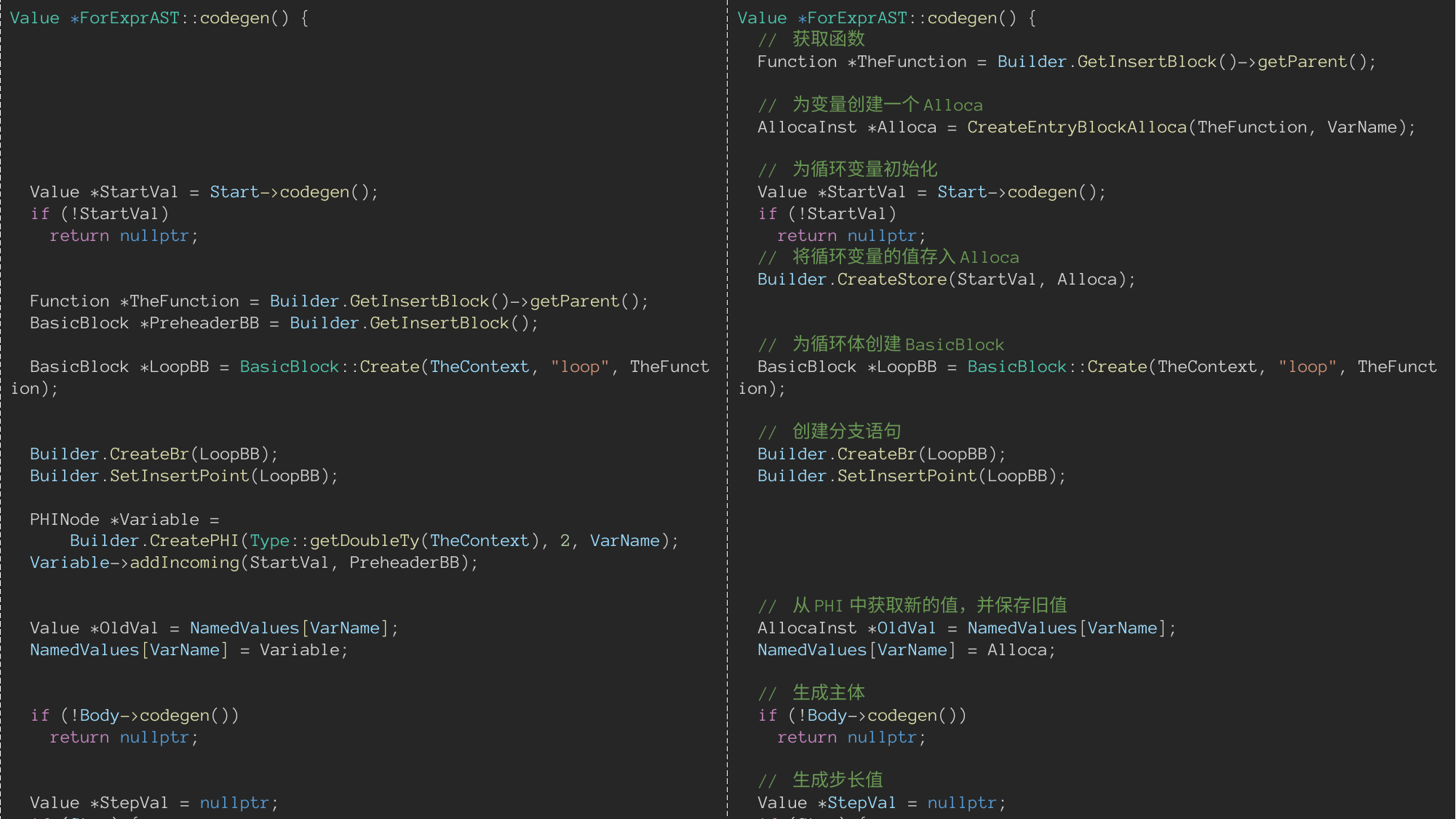

Value *ForExprAST::codegen() {

  Value *StartVal = Start->codegen();
  if (!StartVal)
    return nullptr;

  Function *TheFunction = Builder.GetInsertBlock()->getParent();
  BasicBlock *PreheaderBB = Builder.GetInsertBlock();

  BasicBlock *LoopBB = BasicBlock::Create(TheContext, "loop", TheFunction);

  Builder.CreateBr(LoopBB);
  Builder.SetInsertPoint(LoopBB);
  PHINode *Variable =
      Builder.CreatePHI(Type::getDoubleTy(TheContext), 2, VarName);
  Variable->addIncoming(StartVal, PreheaderBB);

  Value *OldVal = NamedValues[VarName];
  NamedValues[VarName] = Variable;

  if (!Body->codegen())
    return nullptr;

  Value *StepVal = nullptr;
  if (Step) {
    StepVal = Step->codegen();
    if (!StepVal)
      return nullptr;
  } else {

    StepVal = ConstantFP::get(TheContext, APFloat(1.0));
  }
  Value *NextVar = Builder.CreateFAdd(Variable, StepVal, "nextvar");

  Value *EndCond = End->codegen();
  if (!EndCond)
    return nullptr;

  EndCond = Builder.CreateFCmpONE(
      EndCond, ConstantFP::get(TheContext, APFloat(0.0)), "loopcond");
    BasicBlock *LoopEndBB = Builder.GetInsertBlock();
  BasicBlock *AfterBB =
      BasicBlock::Create(TheContext, "afterloop", TheFunction);
  Builder.CreateCondBr(EndCond, LoopBB, AfterBB);
  Builder.SetInsertPoint(AfterBB);
  Variable->addIncoming(NextVar, LoopEndBB);

  if (OldVal)
    NamedValues[VarName] = OldVal;
  else
    NamedValues.erase(VarName);
  // for expr always returns 0.0.
  return Constant::getNullValue(Type::getDoubleTy(TheContext));
}
Value *ForExprAST::codegen() {
  // 获取函数
  Function *TheFunction = Builder.GetInsertBlock()->getParent();
  // 为变量创建一个Alloca
  AllocaInst *Alloca = CreateEntryBlockAlloca(TheFunction, VarName);
  // 为循环变量初始化
  Value *StartVal = Start->codegen();
  if (!StartVal)
    return nullptr;
  // 将循环变量的值存入Alloca
  Builder.CreateStore(StartVal, Alloca);

  // 为循环体创建BasicBlock
  BasicBlock *LoopBB = BasicBlock::Create(TheContext, "loop", TheFunction);
  // 创建分支语句
  Builder.CreateBr(LoopBB);
  Builder.SetInsertPoint(LoopBB);

  // 从PHI中获取新的值，并保存旧值
  AllocaInst *OldVal = NamedValues[VarName];
  NamedValues[VarName] = Alloca;

  // 生成主体
  if (!Body->codegen())
    return nullptr;
  // 生成步长值
  Value *StepVal = nullptr;
  if (Step) {
    StepVal = Step->codegen();
    if (!StepVal)
      return nullptr;
  } else {
    // 默认为1.0
    StepVal = ConstantFP::get(TheContext, APFloat(1.0));
  }

  // 计算终止条件
  Value *EndCond = End->codegen();
  if (!EndCond)
    return nullptr;
  // 计算新的循环变量值
  Value *CurVar = Builder.CreateLoad(Alloca, VarName.c_str());
  Value *NextVar = Builder.CreateFAdd(CurVar, StepVal, "nextvar");
  Builder.CreateStore(NextVar, Alloca);
  // 条件判断
  EndCond = Builder.CreateFCmpONE(
      EndCond, ConstantFP::get(TheContext, APFloat(0.0)), "loopcond");
  // 创建after loop的BB
  BasicBlock *AfterBB =
      BasicBlock::Create(TheContext, "afterloop", TheFunction);
  // 插入br语句
  Builder.CreateCondBr(EndCond, LoopBB, AfterBB);
  // 循环后语句插入位置
  Builder.SetInsertPoint(AfterBB);

  // 将最后的循环值保存
  if (OldVal)
    NamedValues[VarName] = OldVal;
  else
    NamedValues.erase(VarName);
  // 返回0.0
  return Constant::getNullValue(Type::getDoubleTy(TheContext));
}